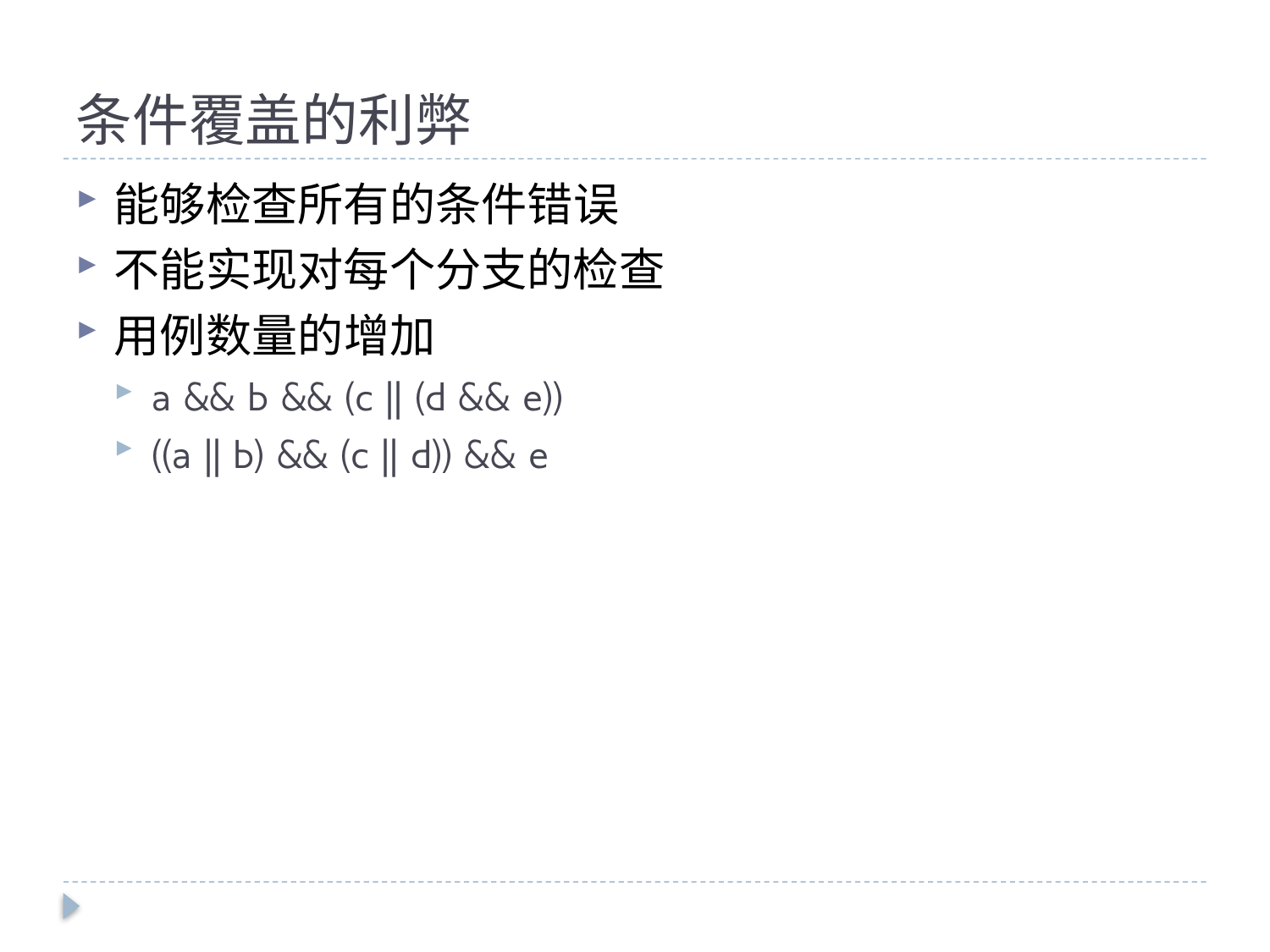

# 条件覆盖的利弊
能够检查所有的条件错误
不能实现对每个分支的检查
用例数量的增加
a && b && (c || (d && e))
((a || b) && (c || d)) && e